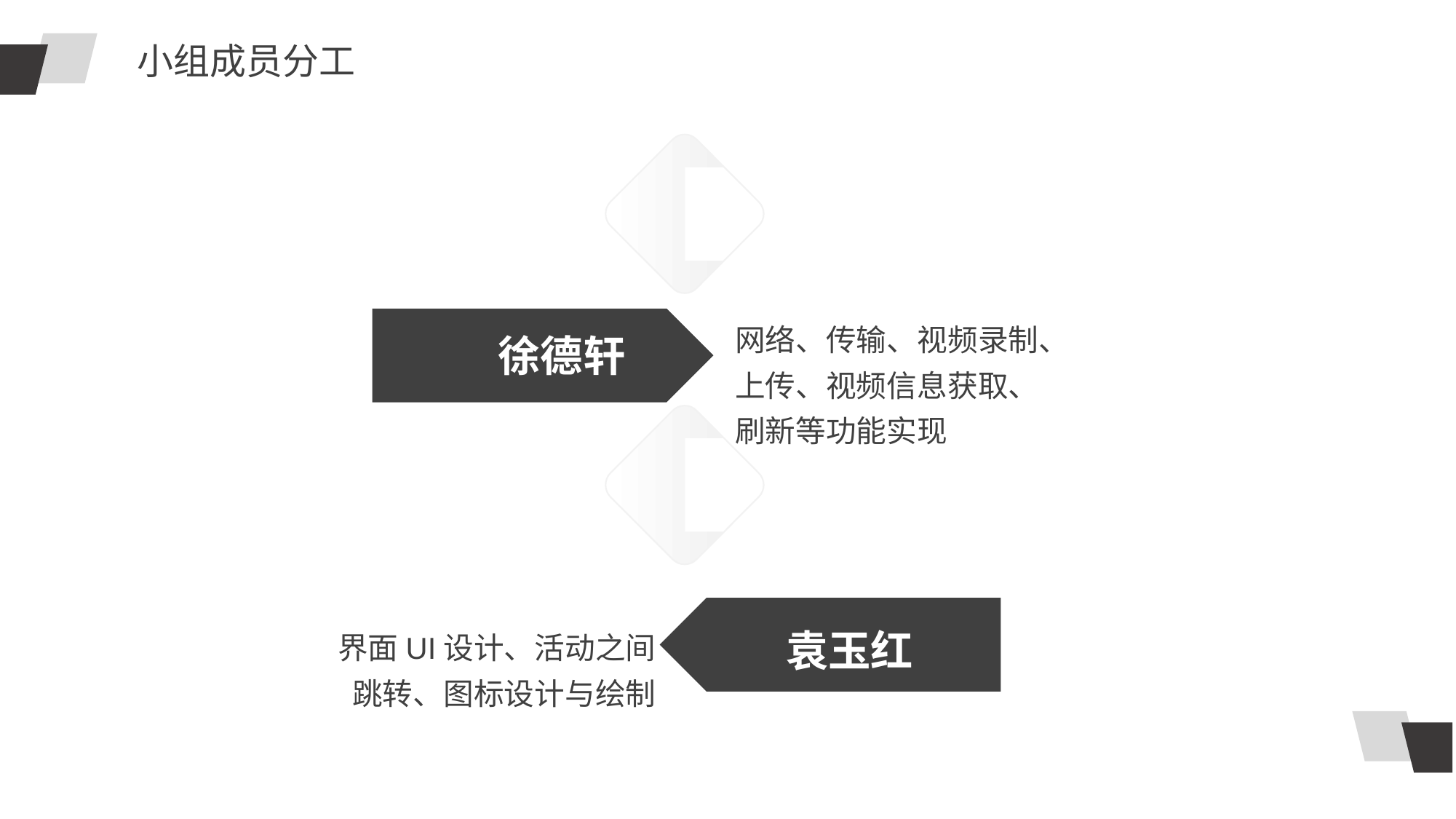

小组成员分工

网络、传输、视频录制、上传、视频信息获取、刷新等功能实现

徐德轩

界面UI设计、活动之间跳转、图标设计与绘制
袁玉红